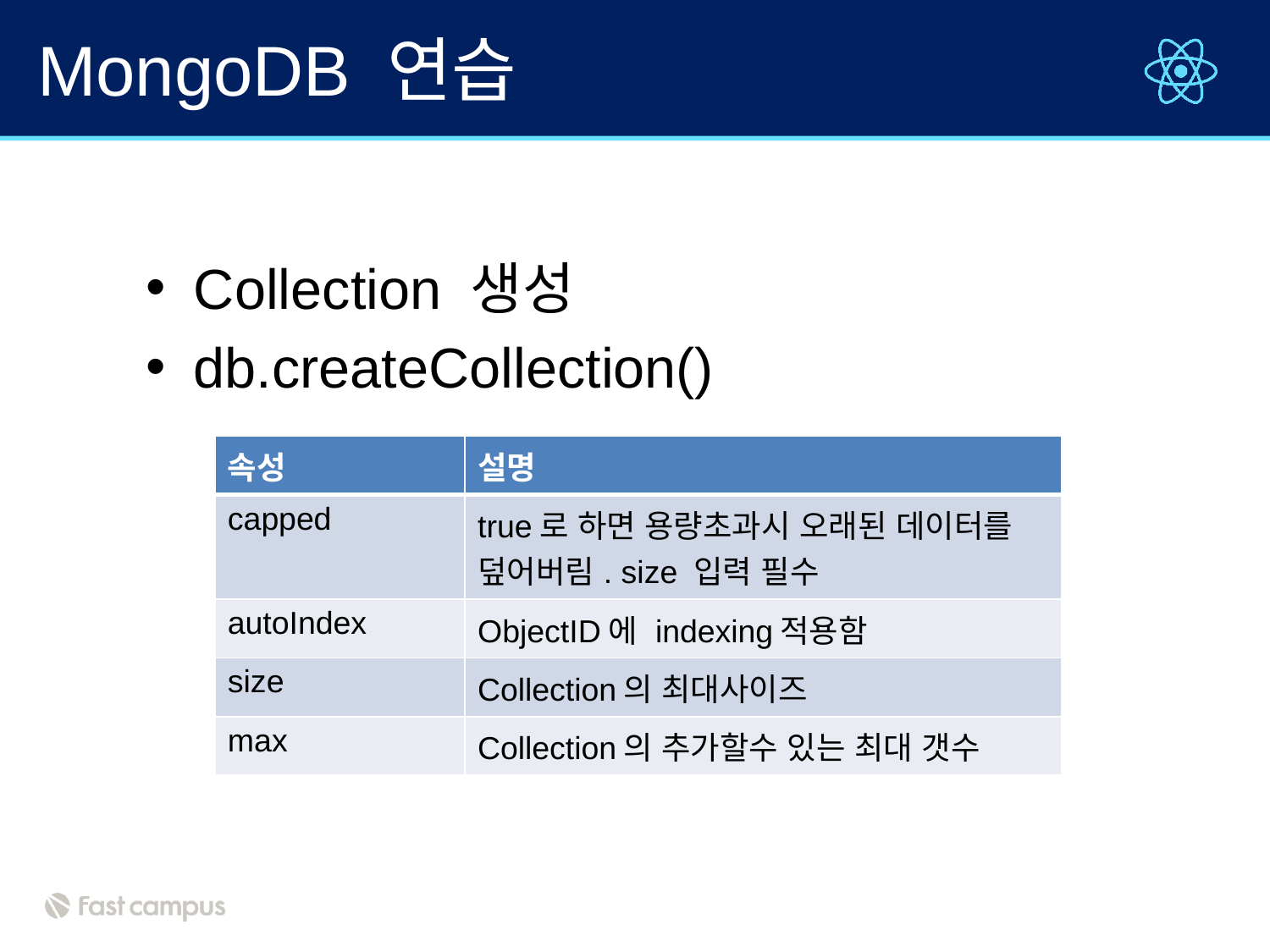

# MongoDB 연습
Collection 생성
db.createCollection()

| 속성 | 설명 |
| --- | --- |
| capped | true로 하면 용량초과시 오래된 데이터를 덮어버림. size 입력 필수 |
| autoIndex | ObjectID에 indexing적용함 |
| size | Collection의 최대사이즈 |
| max | Collection의 추가할수 있는 최대 갯수 |